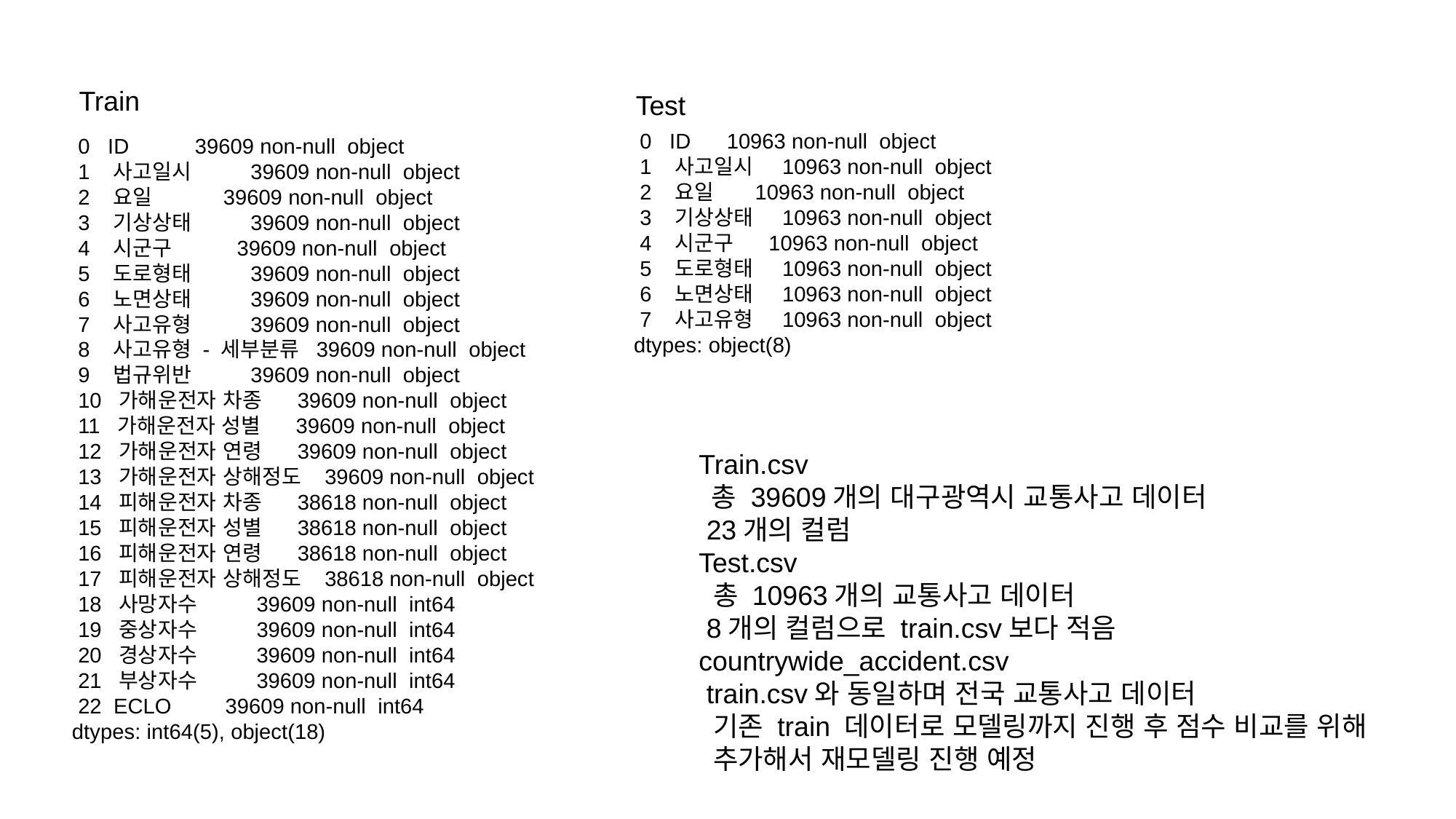

Train
Test
 0   ID      10963 non-null  object
 1   사고일시    10963 non-null  object
 2   요일      10963 non-null  object
 3   기상상태    10963 non-null  object
 4   시군구     10963 non-null  object
 5   도로형태    10963 non-null  object
 6   노면상태    10963 non-null  object
 7   사고유형    10963 non-null  object
dtypes: object(8)
 0   ID           39609 non-null  object
 1   사고일시         39609 non-null  object
 2   요일           39609 non-null  object
 3   기상상태         39609 non-null  object
 4   시군구          39609 non-null  object
 5   도로형태         39609 non-null  object
 6   노면상태         39609 non-null  object
 7   사고유형         39609 non-null  object
 8   사고유형 - 세부분류  39609 non-null  object
 9   법규위반         39609 non-null  object
 10  가해운전자 차종     39609 non-null  object
 11  가해운전자 성별     39609 non-null  object
 12  가해운전자 연령     39609 non-null  object
 13  가해운전자 상해정도   39609 non-null  object
 14  피해운전자 차종     38618 non-null  object
 15  피해운전자 성별     38618 non-null  object
 16  피해운전자 연령     38618 non-null  object
 17  피해운전자 상해정도   38618 non-null  object
 18  사망자수         39609 non-null  int64
 19  중상자수         39609 non-null  int64
 20  경상자수         39609 non-null  int64
 21  부상자수         39609 non-null  int64
 22  ECLO         39609 non-null  int64
dtypes: int64(5), object(18)
Train.csv
 총 39609개의 대구광역시 교통사고 데이터
 23개의 컬럼
Test.csv
 총 10963개의 교통사고 데이터
 8개의 컬럼으로 train.csv보다 적음
countrywide_accident.csv
 train.csv와 동일하며 전국 교통사고 데이터
 기존 train 데이터로 모델링까지 진행 후 점수 비교를 위해
 추가해서 재모델링 진행 예정